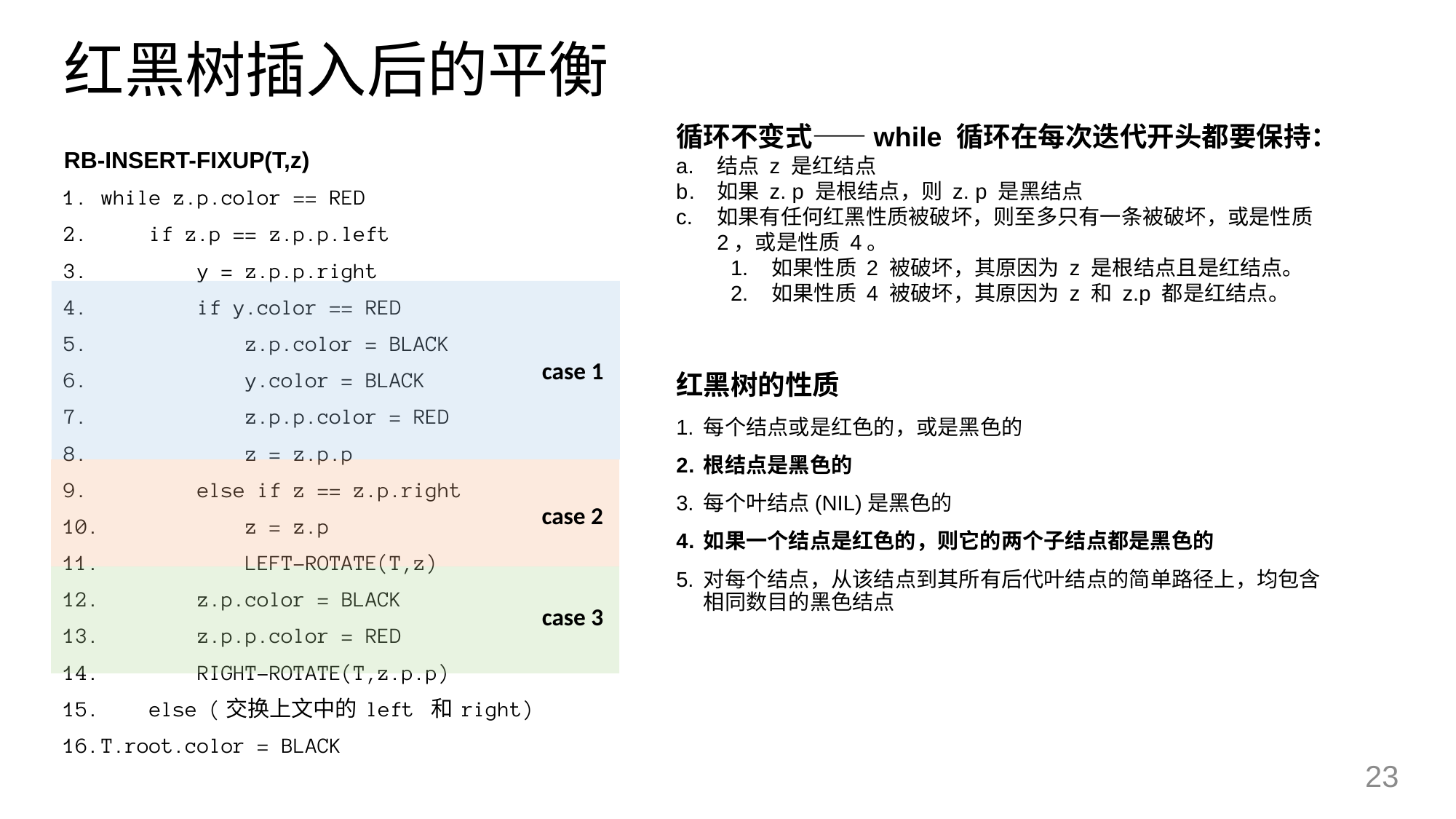

# 红黑树插入后的平衡
循环不变式——while 循环在每次迭代开头都要保持：
结点 z 是红结点
如果 z. p 是根结点，则 z. p 是黑结点
如果有任何红黑性质被破坏，则至多只有一条被破坏，或是性质 2，或是性质 4。
如果性质 2 被破坏，其原因为 z 是根结点且是红结点。
如果性质 4 被破坏，其原因为 z 和 z.p 都是红结点。
RB-INSERT-FIXUP(T,z)
while z.p.color == RED
    if z.p == z.p.p.left
        y = z.p.p.right
        if y.color == RED
            z.p.color = BLACK
            y.color = BLACK
            z.p.p.color = RED
            z = z.p.p
        else if z == z.p.right
            z = z.p
            LEFT-ROTATE(T,z)
        z.p.color = BLACK
        z.p.p.color = RED
        RIGHT-ROTATE(T,z.p.p)
    else (交换上文中的 left 和 right)
T.root.color = BLACK

case 1

case 2

case 3
红黑树的性质
每个结点或是红色的，或是黑色的
根结点是黑色的
每个叶结点(NIL)是黑色的
如果一个结点是红色的，则它的两个子结点都是黑色的
对每个结点，从该结点到其所有后代叶结点的简单路径上，均包含相同数目的黑色结点
23